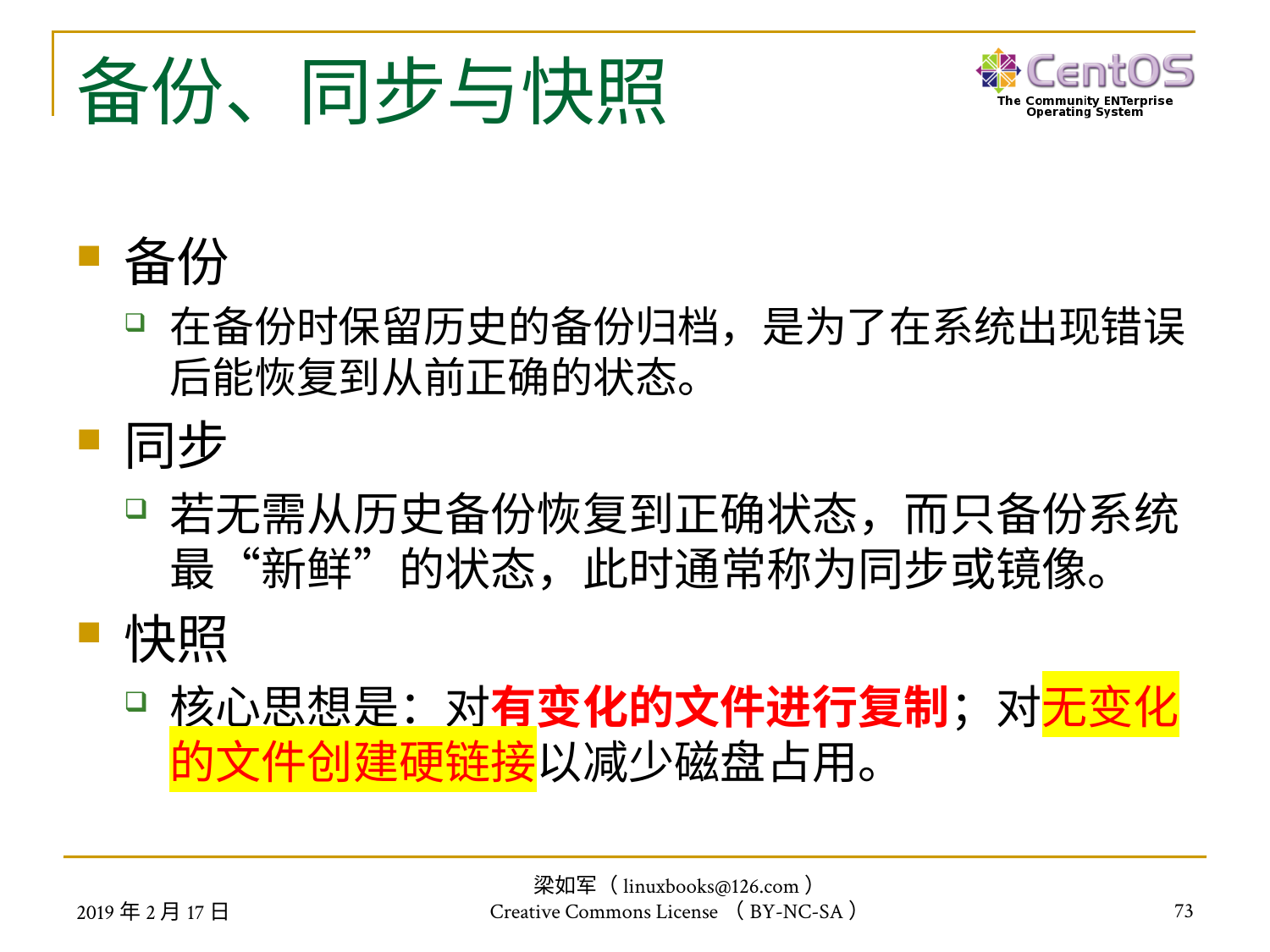

# 备份、同步与快照
备份
在备份时保留历史的备份归档，是为了在系统出现错误后能恢复到从前正确的状态。
同步
若无需从历史备份恢复到正确状态，而只备份系统最“新鲜”的状态，此时通常称为同步或镜像。
快照
核心思想是：对有变化的文件进行复制；对无变化的文件创建硬链接以减少磁盘占用。
梁如军（linuxbooks@126.com）
Creative Commons License（BY-NC-SA）
2019年2月17日
73